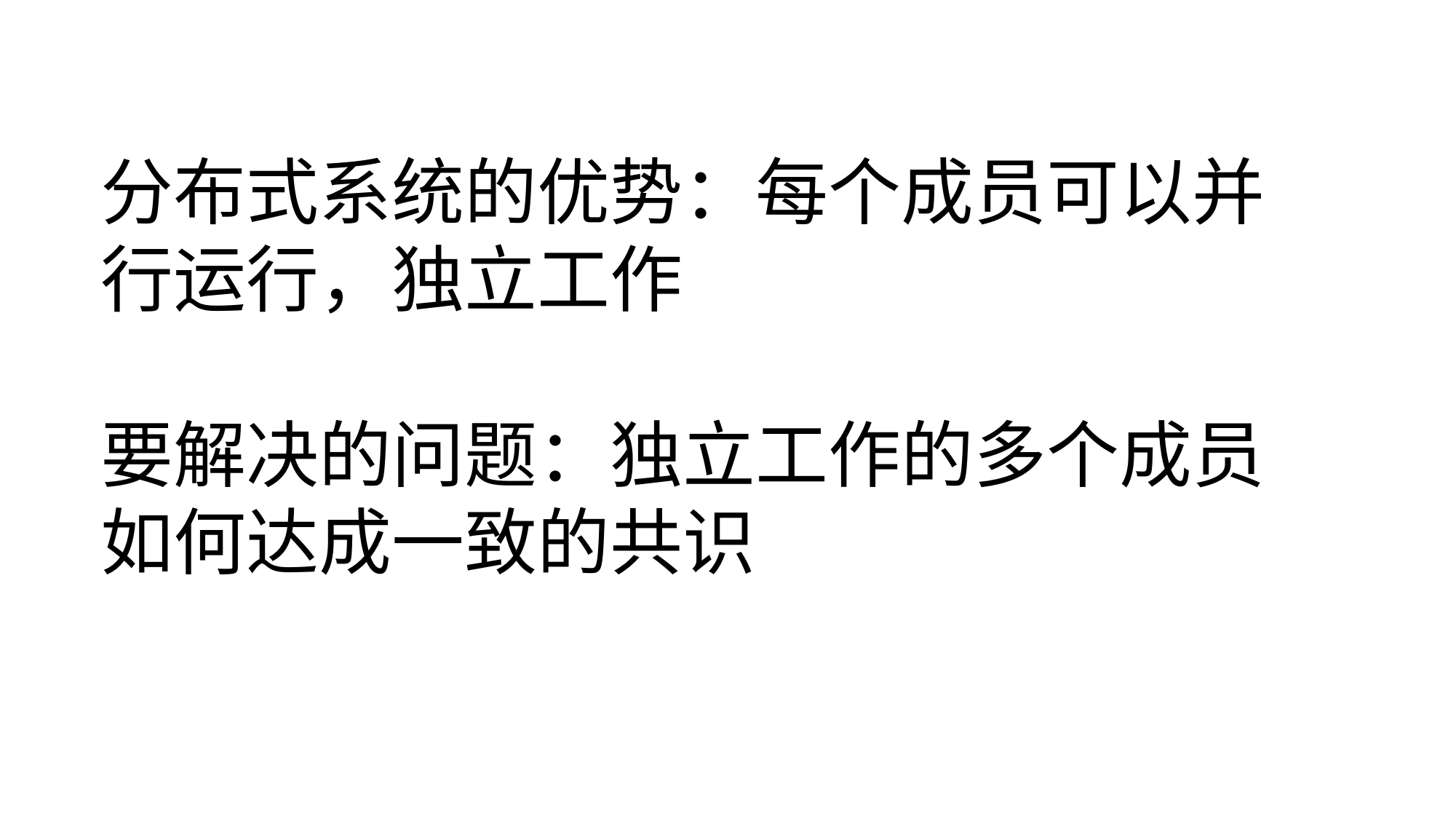

分布式系统的优势：每个成员可以并行运行，独立工作
要解决的问题：独立工作的多个成员如何达成一致的共识